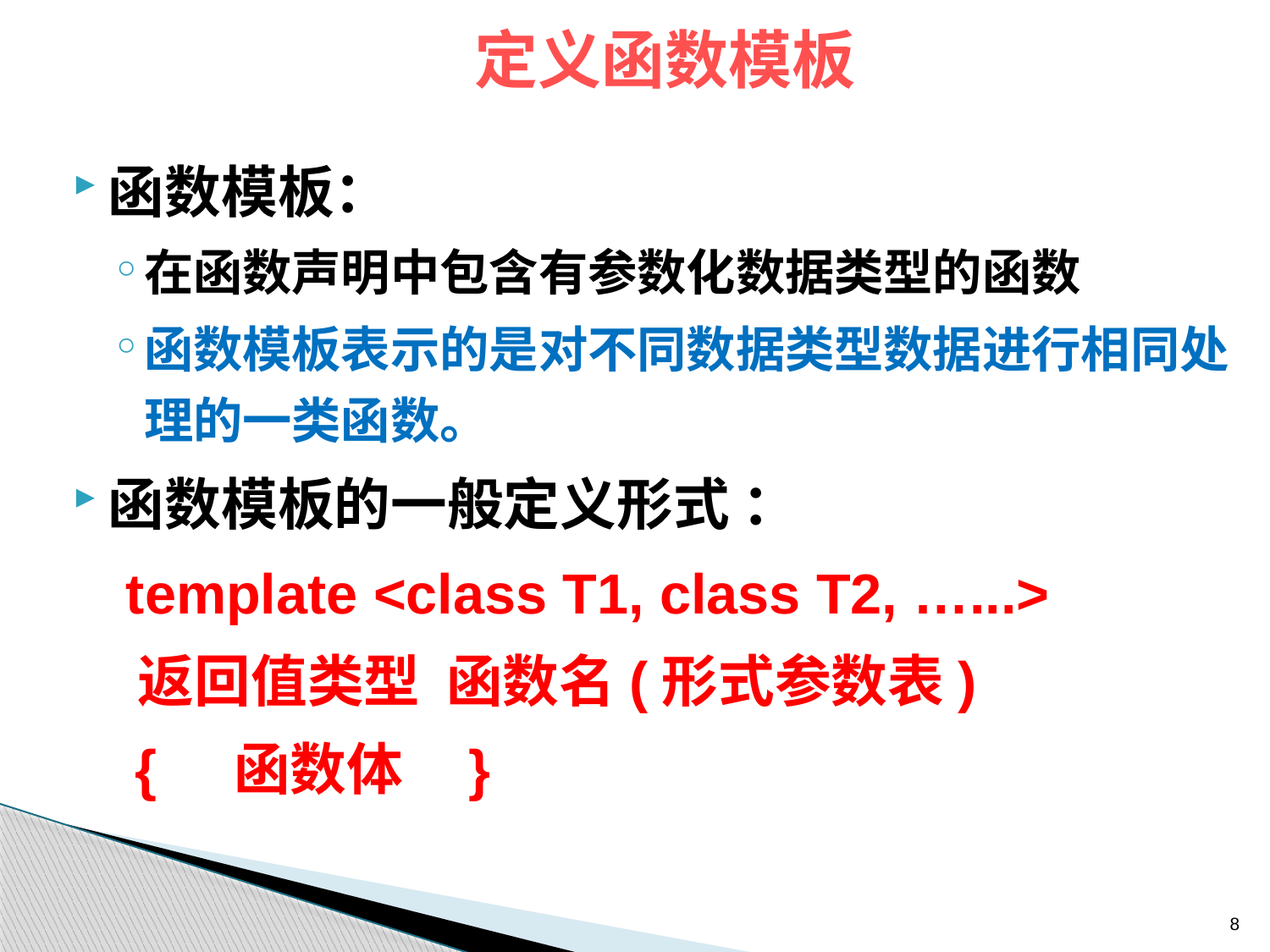

定义函数模板
函数模板：
在函数声明中包含有参数化数据类型的函数
函数模板表示的是对不同数据类型数据进行相同处理的一类函数。
函数模板的一般定义形式 ：
    template <class T1, class T2, …...>
    返回值类型  函数名(形式参数表)
    {    函数体    }

8